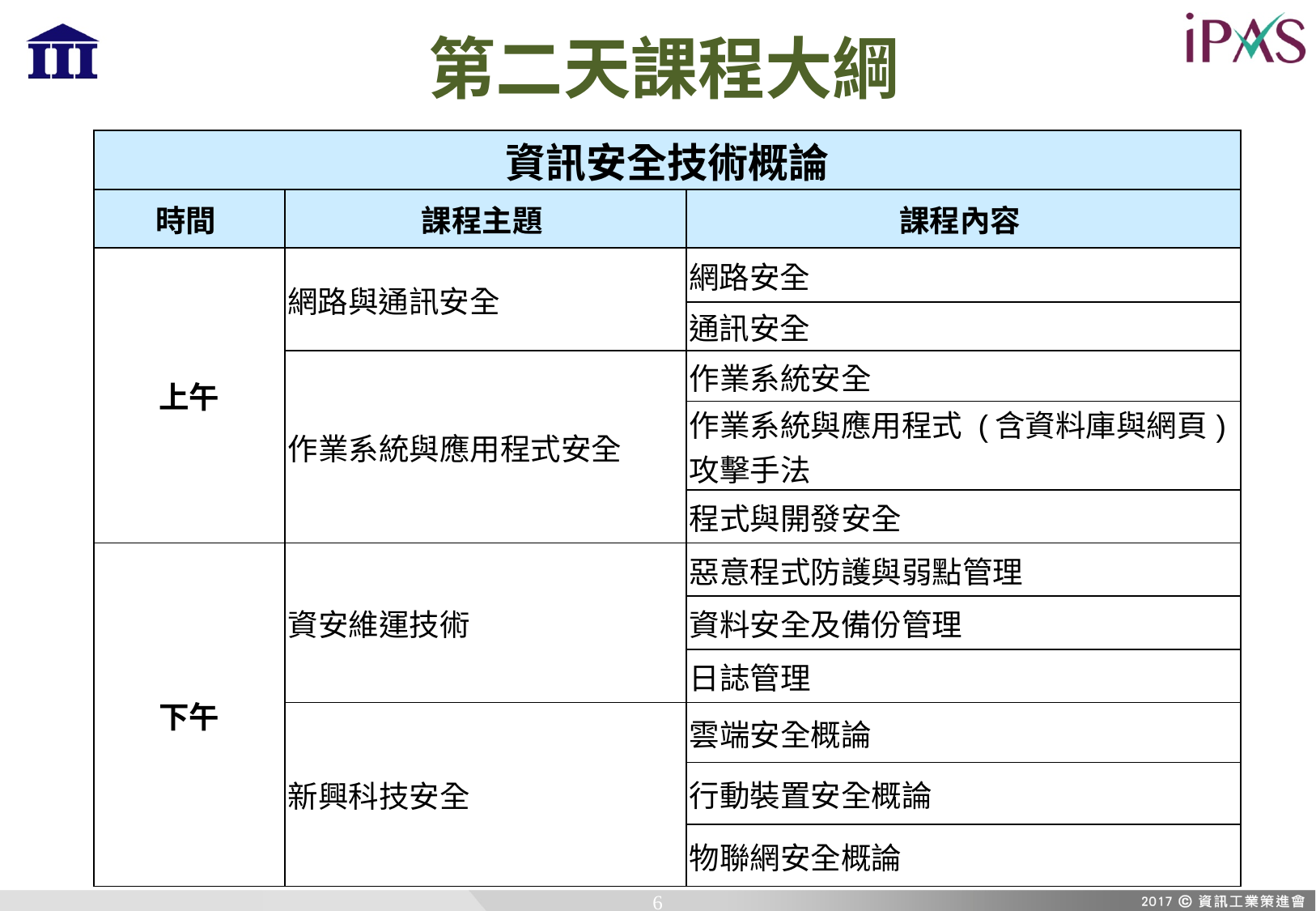

第二天課程大綱
| 資訊安全技術概論 |  |  |
| --- | --- | --- |
| 時間 | 課程主題 | 課程內容 |
| 上午 | 網路與通訊安全 | 網路安全 |
|  |  | 通訊安全 |
|  | 作業系統與應用程式安全 | 作業系統安全 |
|  |  | 作業系統與應用程式 (含資料庫與網頁)攻擊手法 |
|  |  | 程式與開發安全 |
| 下午 | 資安維運技術 | 惡意程式防護與弱點管理 |
|  |  | 資料安全及備份管理 |
|  |  | 日誌管理 |
|  | 新興科技安全 | 雲端安全概論 |
|  |  | 行動裝置安全概論 |
|  |  | 物聯網安全概論 |
6